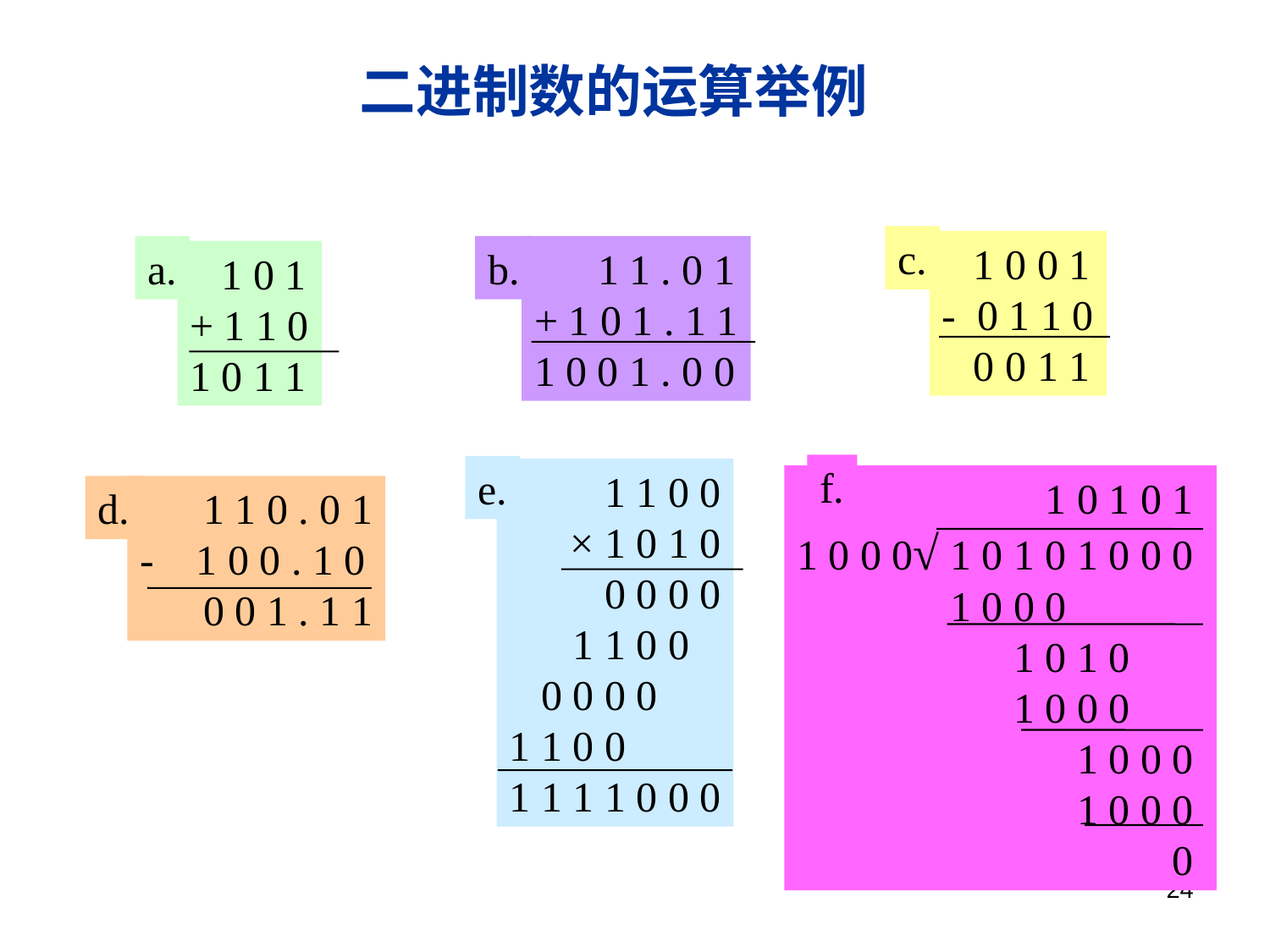

# 二进制数的运算举例
c.
   1 0 0 1
-  0 1 1 0
   0 0 1 1

a.
   1 0 1
+ 1 1 0
1 0 1 1

b.
      1 1 . 0 1
+ 1 0 1 . 1 1
1 0 0 1 . 0 0

f.
1 0 1 0 1
1 0 0 0√ 1 0 1 0 1 0 0 0
1 0 0 0
1 0 1 0
1 0 0 0
     1 0 0 0
1 0 0 0
0

e.
1 1 0 0
× 1 0 1 0
0 0 0 0
1 1 0 0
0 0 0 0
1 1 0 0
1 1 1 1 0 0 0

d.
      1 1 0 . 0 1
-    1 0 0 . 1 0
      0 0 1 . 1 1

24